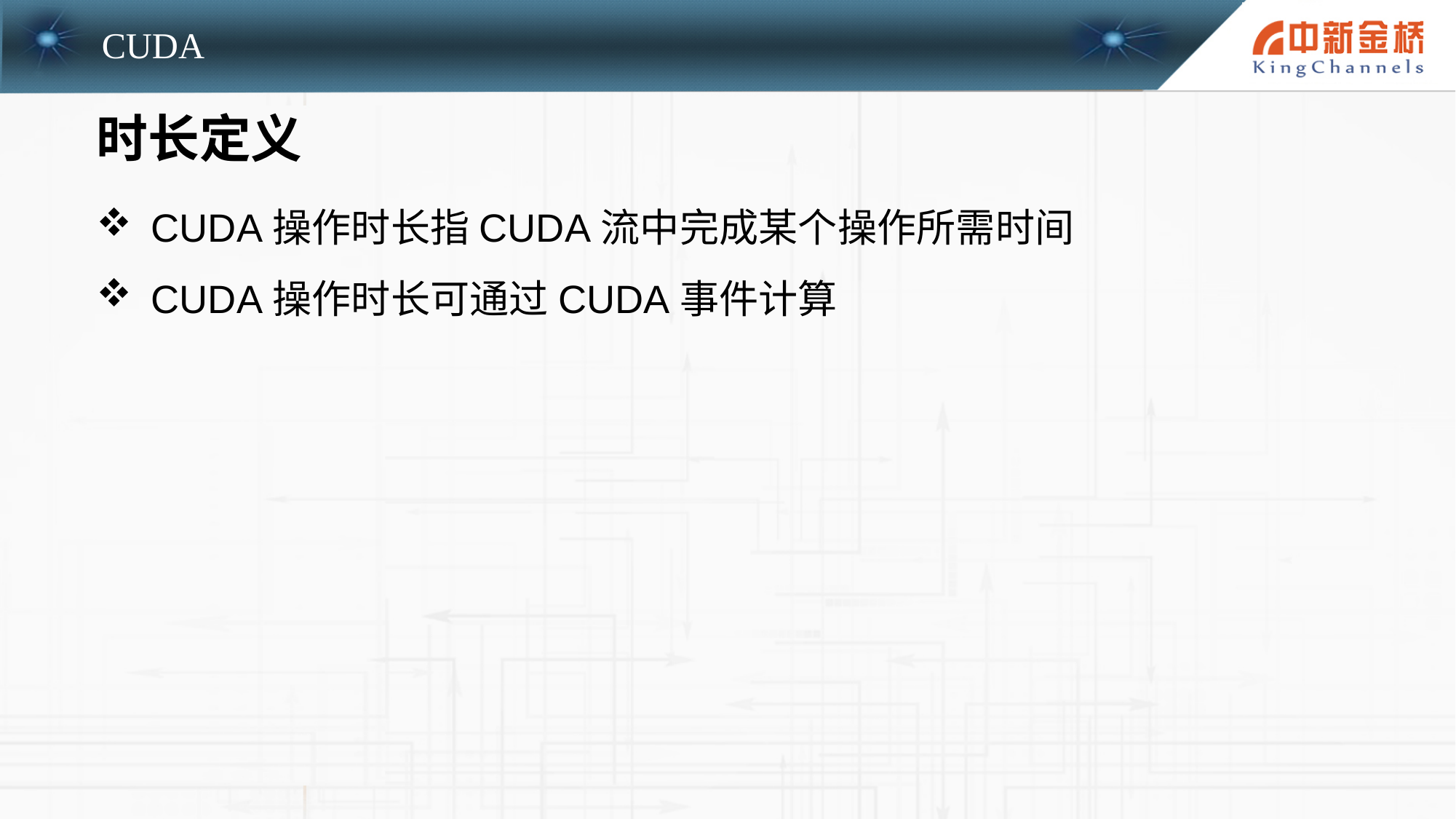

时长定义
CUDA操作时长指CUDA流中完成某个操作所需时间
CUDA操作时长可通过CUDA事件计算